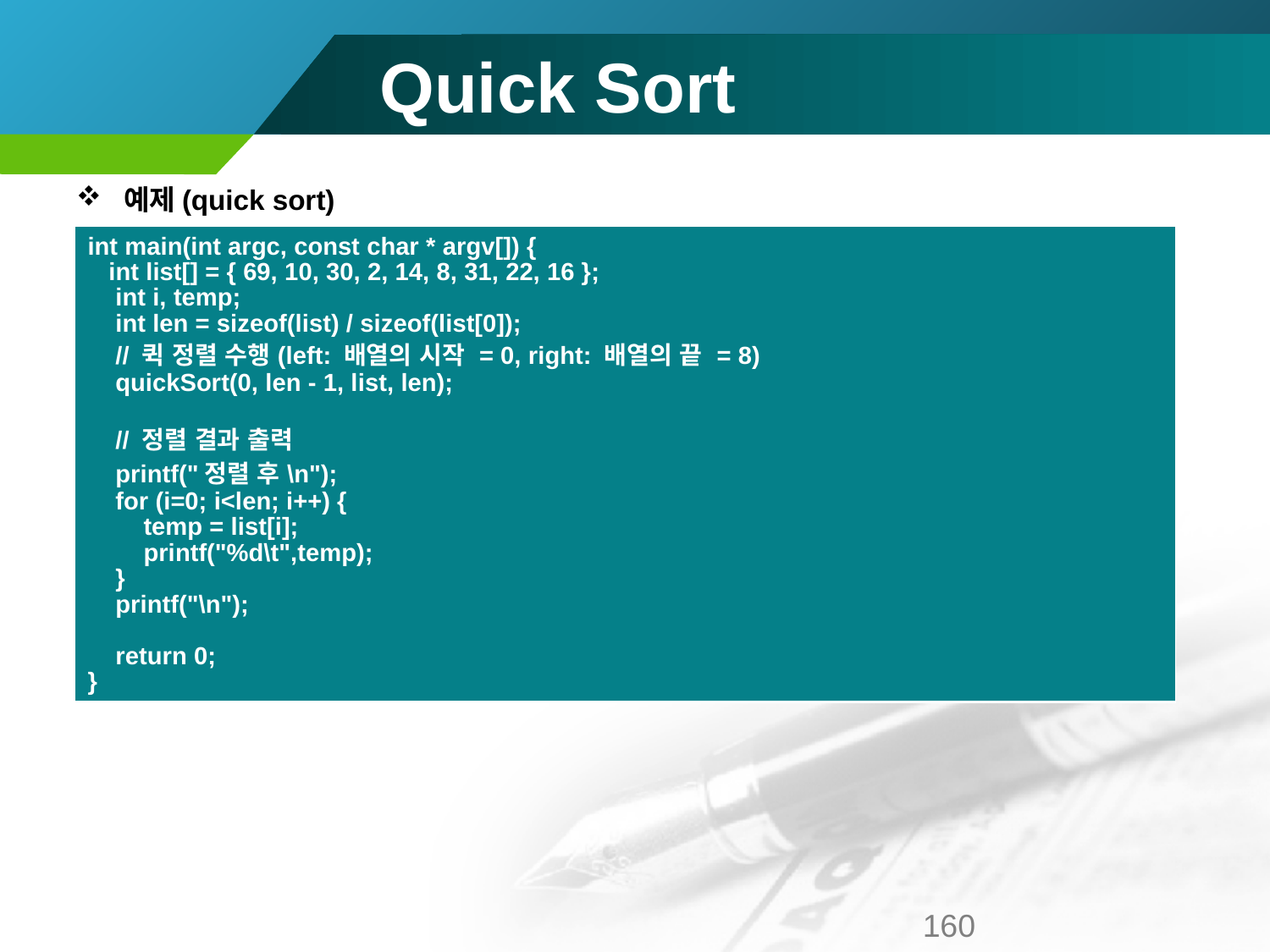

# Quick Sort
예제(quick sort)
| int main(int argc, const char \* argv[]) { int list[] = { 69, 10, 30, 2, 14, 8, 31, 22, 16 }; int i, temp; int len = sizeof(list) / sizeof(list[0]); // 퀵 정렬 수행(left: 배열의 시작 = 0, right: 배열의 끝 = 8) quickSort(0, len - 1, list, len); // 정렬 결과 출력 printf("정렬 후\n"); for (i=0; i<len; i++) { temp = list[i]; printf("%d\t",temp); } printf("\n"); return 0; } |
| --- |
160